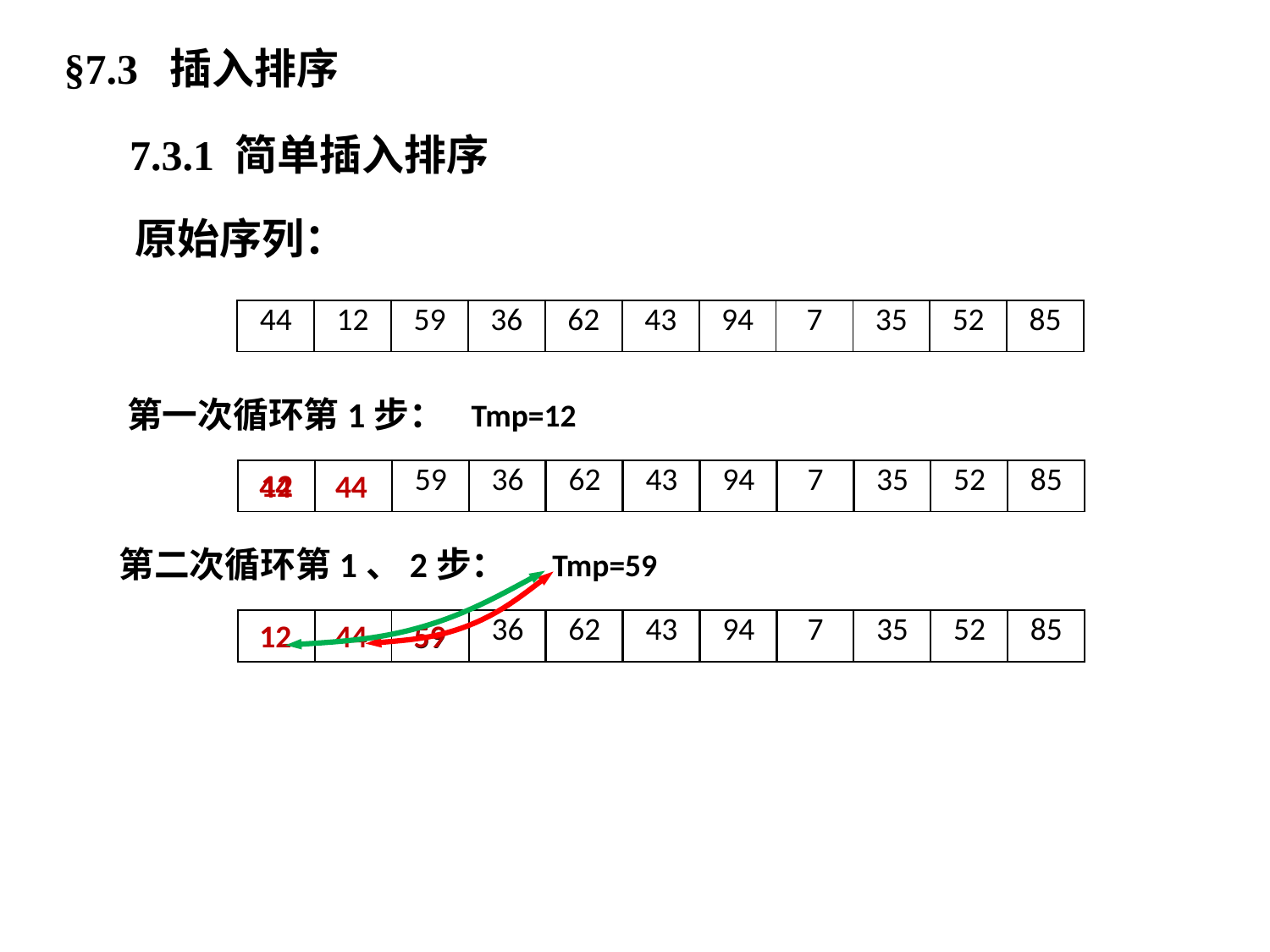

§7.3  插入排序
7.3.1 简单插入排序
原始序列：
| 44 | 12 | 59 | 36 | 62 | 43 | 94 | 7 | 35 | 52 | 85 |
| --- | --- | --- | --- | --- | --- | --- | --- | --- | --- | --- |
第一次循环第1步：
Tmp=12
12
| 59 | 36 | 62 | 43 | 94 | 7 | 35 | 52 | 85 |
| --- | --- | --- | --- | --- | --- | --- | --- | --- |
|  |  |  |  |  |  |  |  |  |  |  |
| --- | --- | --- | --- | --- | --- | --- | --- | --- | --- | --- |
44
44

第二次循环第1、2步：
Tmp=59
| 36 | 62 | 43 | 94 | 7 | 35 | 52 | 85 |
| --- | --- | --- | --- | --- | --- | --- | --- |
|  |  |  |  |  |  |  |  |  |  |  |
| --- | --- | --- | --- | --- | --- | --- | --- | --- | --- | --- |
12
44
59
59